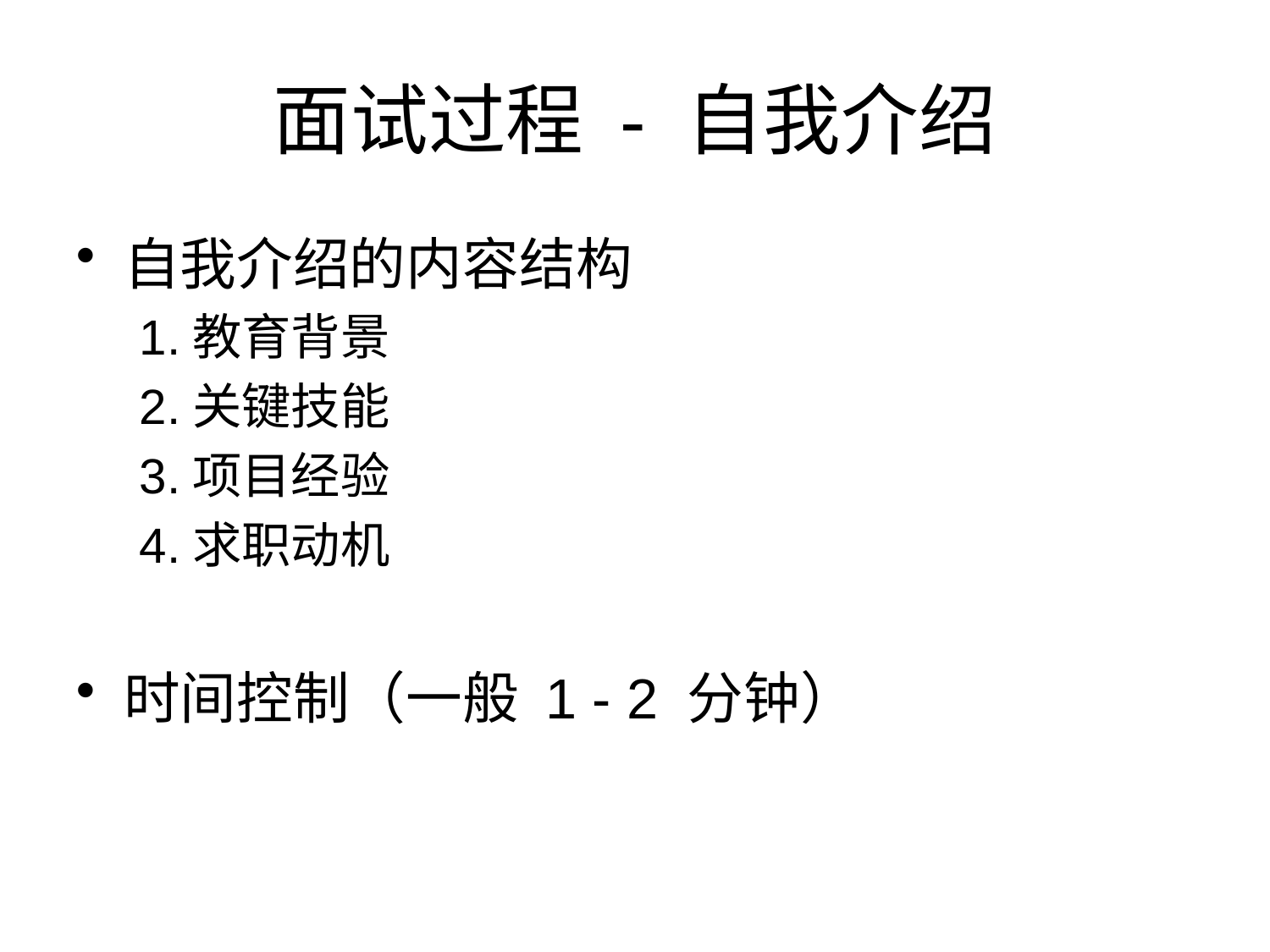

# 面试过程 - 自我介绍
自我介绍的内容结构
1.教育背景
2.关键技能
3.项目经验
4.求职动机

时间控制（一般 1 - 2 分钟）